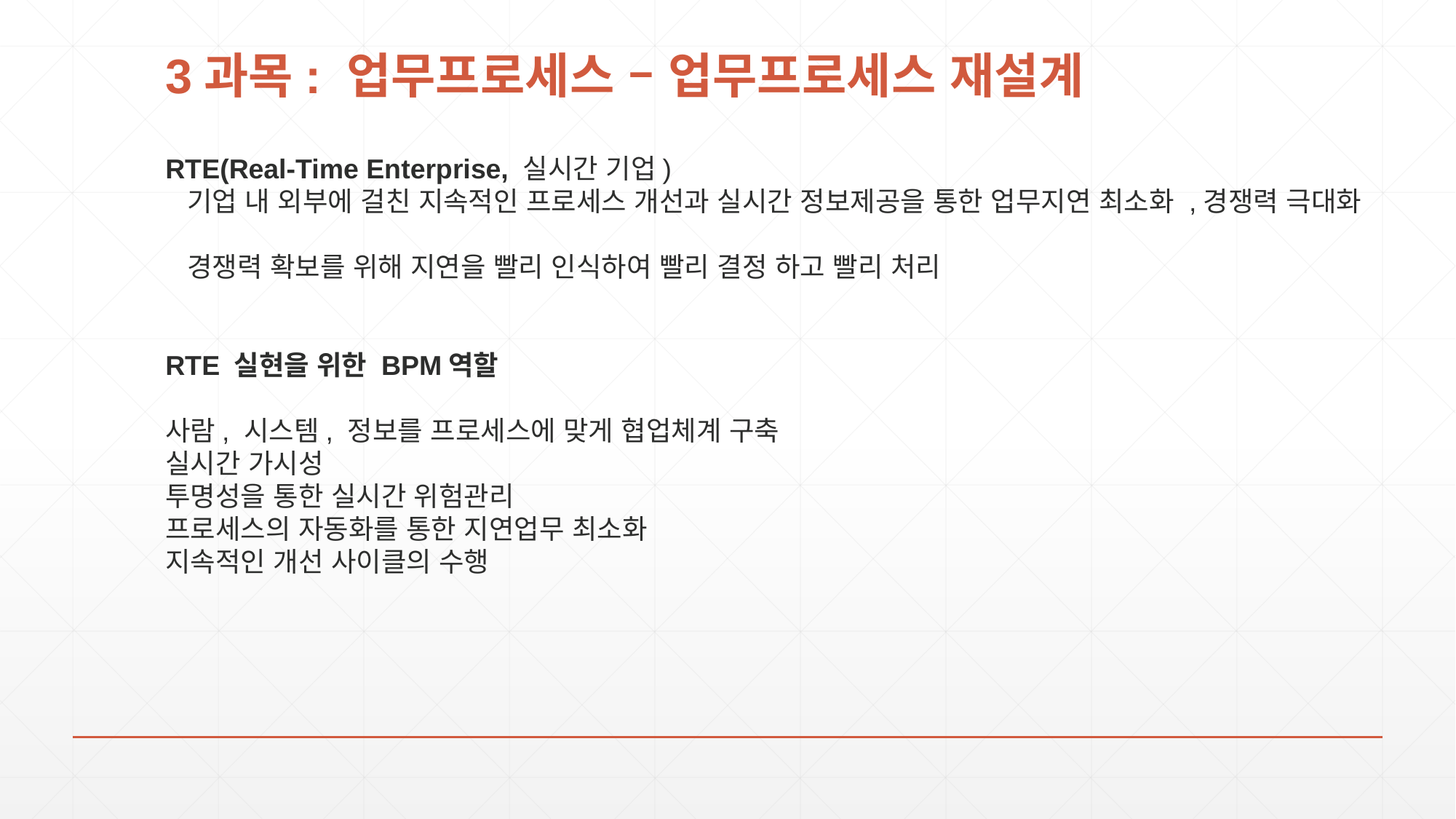

# 3과목: 업무프로세스 – 업무프로세스 재설계
RTE(Real-Time Enterprise, 실시간 기업)
  기업 내 외부에 걸친 지속적인 프로세스 개선과 실시간 정보제공을 통한 업무지연 최소화 ,경쟁력 극대화

  경쟁력 확보를 위해 지연을 빨리 인식하여 빨리 결정 하고 빨리 처리

RTE 실현을 위한 BPM역할

사람, 시스템, 정보를 프로세스에 맞게 협업체계 구축
실시간 가시성
투명성을 통한 실시간 위험관리
프로세스의 자동화를 통한 지연업무 최소화
지속적인 개선 사이클의 수행